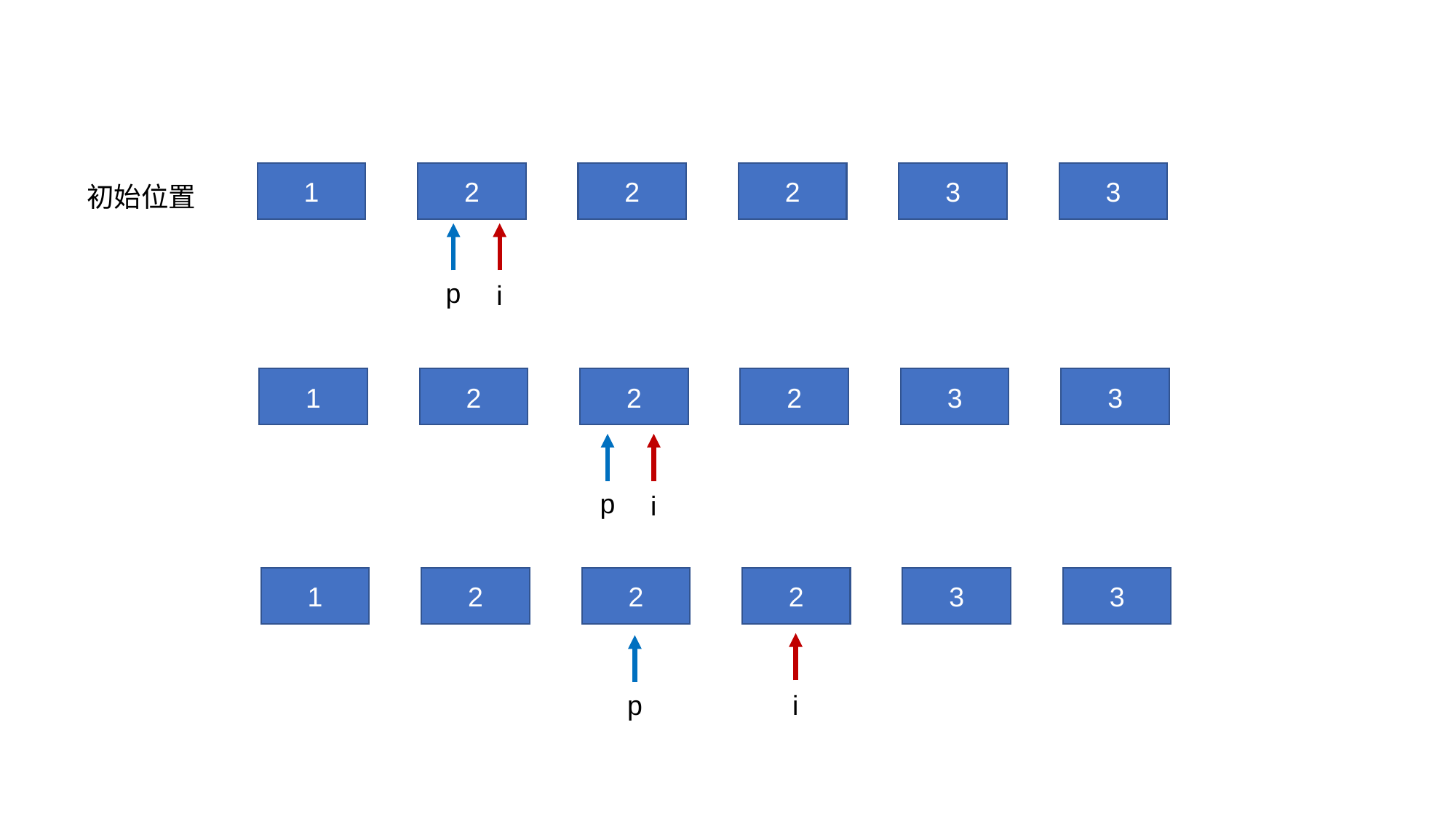

3
3
2
2
2
1
初始位置
p
i
3
3
2
2
2
1
p
i
3
3
2
2
2
1
p
i